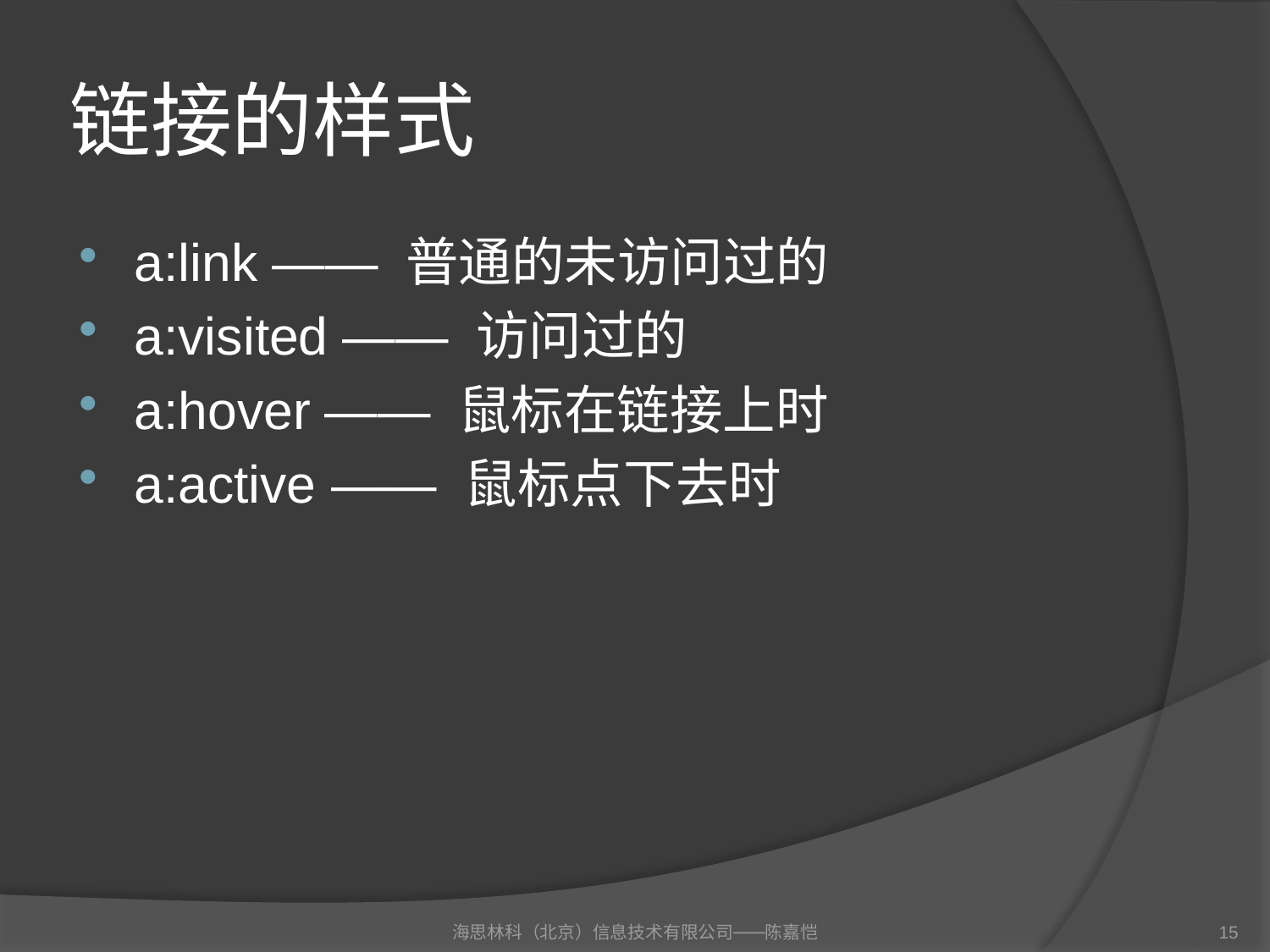

# 链接的样式
a:link —— 普通的未访问过的
a:visited —— 访问过的
a:hover —— 鼠标在链接上时
a:active —— 鼠标点下去时
海思林科（北京）信息技术有限公司——陈嘉恺
15